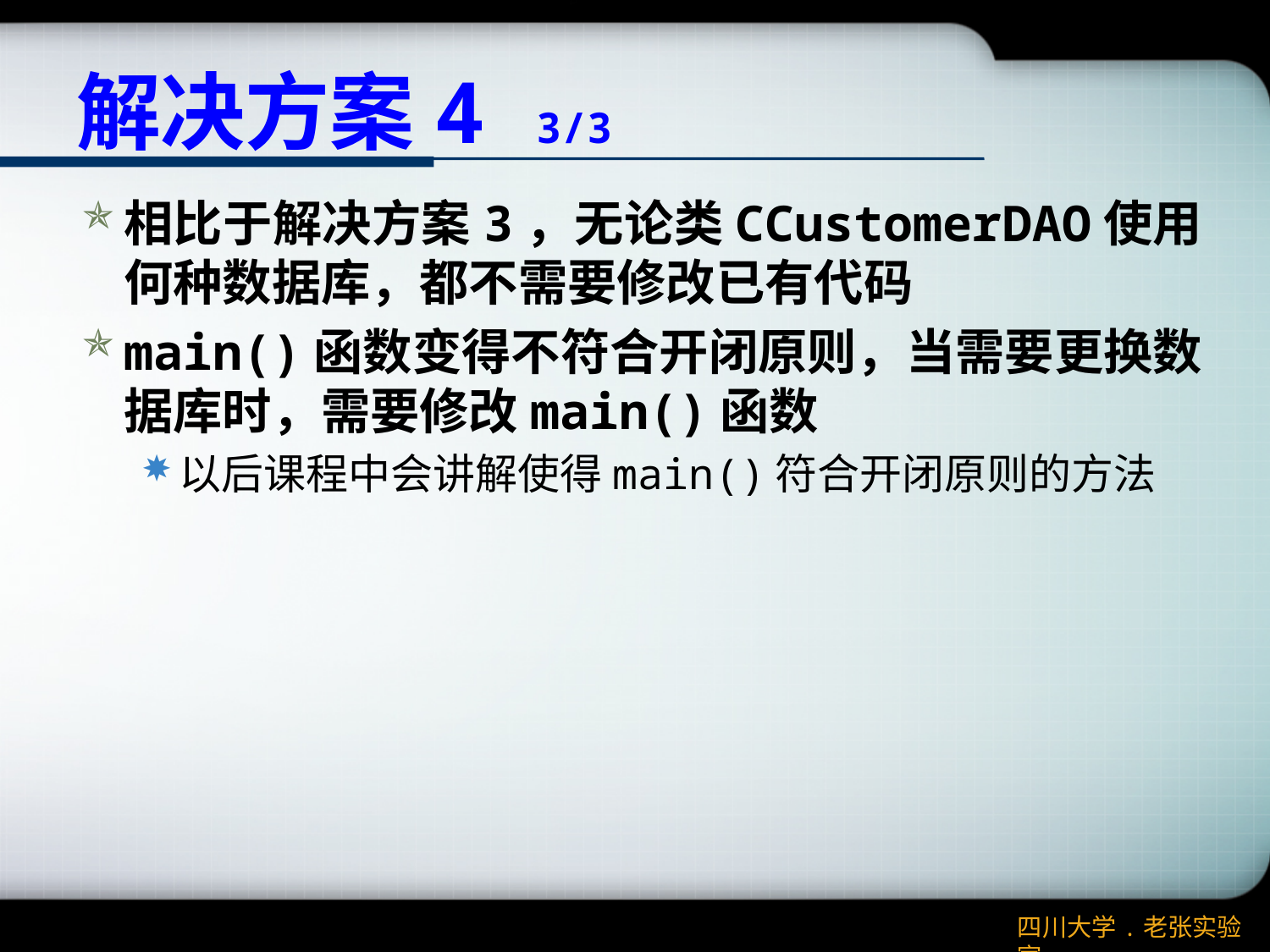

# 解决方案4 3/3
相比于解决方案3，无论类CCustomerDAO使用何种数据库，都不需要修改已有代码
main()函数变得不符合开闭原则，当需要更换数据库时，需要修改main()函数
以后课程中会讲解使得main()符合开闭原则的方法